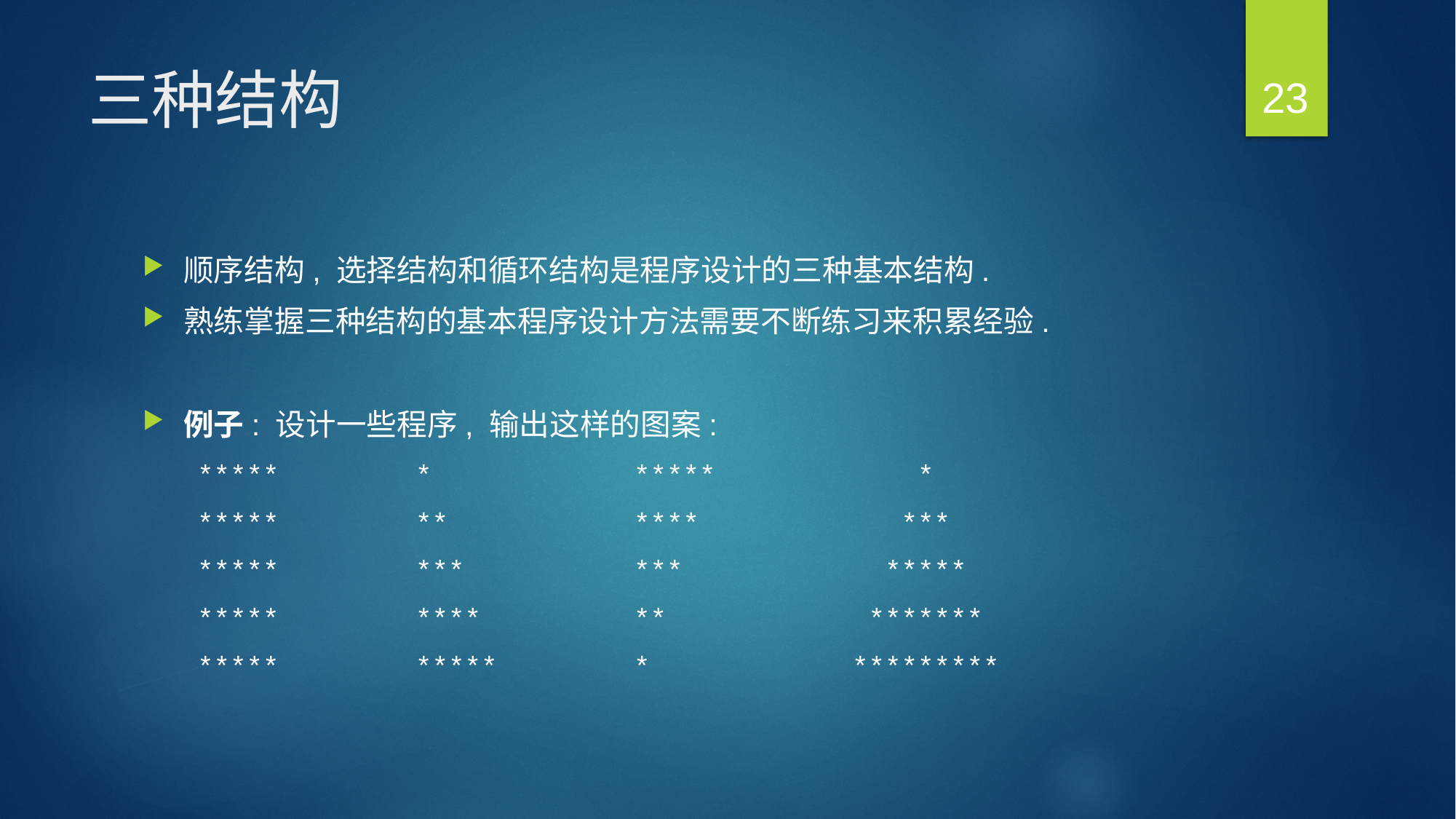

23
# 三种结构
顺序结构, 选择结构和循环结构是程序设计的三种基本结构.
熟练掌握三种结构的基本程序设计方法需要不断练习来积累经验.

例子: 设计一些程序, 输出这样的图案:
*****		*    		*****		    *
*****		**   		**** 		   ***
*****		***  		***  		  *****
*****		**** 		**   		 *******
*****		*****		*    		*********